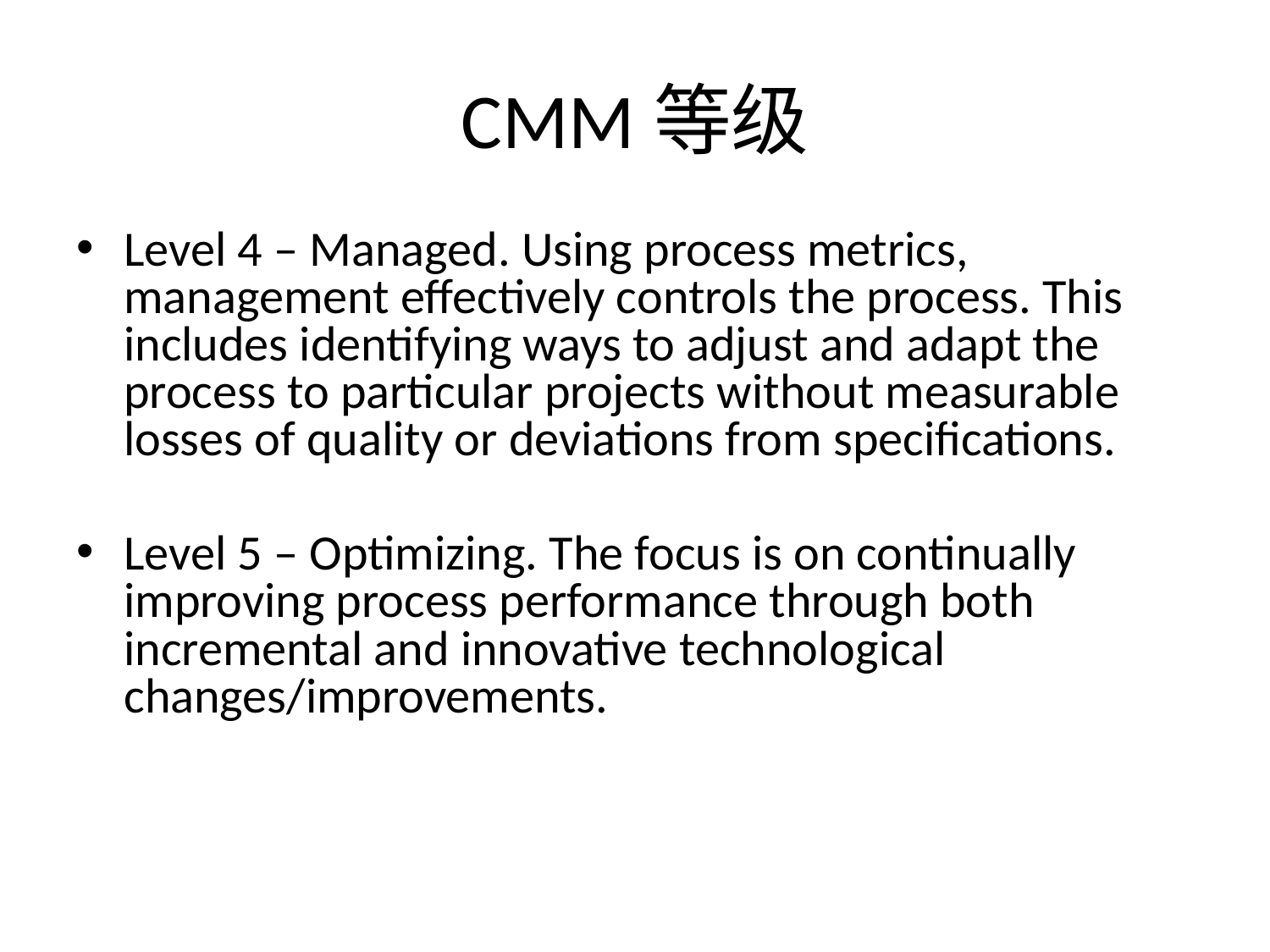

# CMM等级
Level 4 – Managed. Using process metrics, management effectively controls the process. This includes identifying ways to adjust and adapt the process to particular projects without measurable losses of quality or deviations from specifications.

Level 5 – Optimizing. The focus is on continually improving process performance through both incremental and innovative technological changes/improvements.